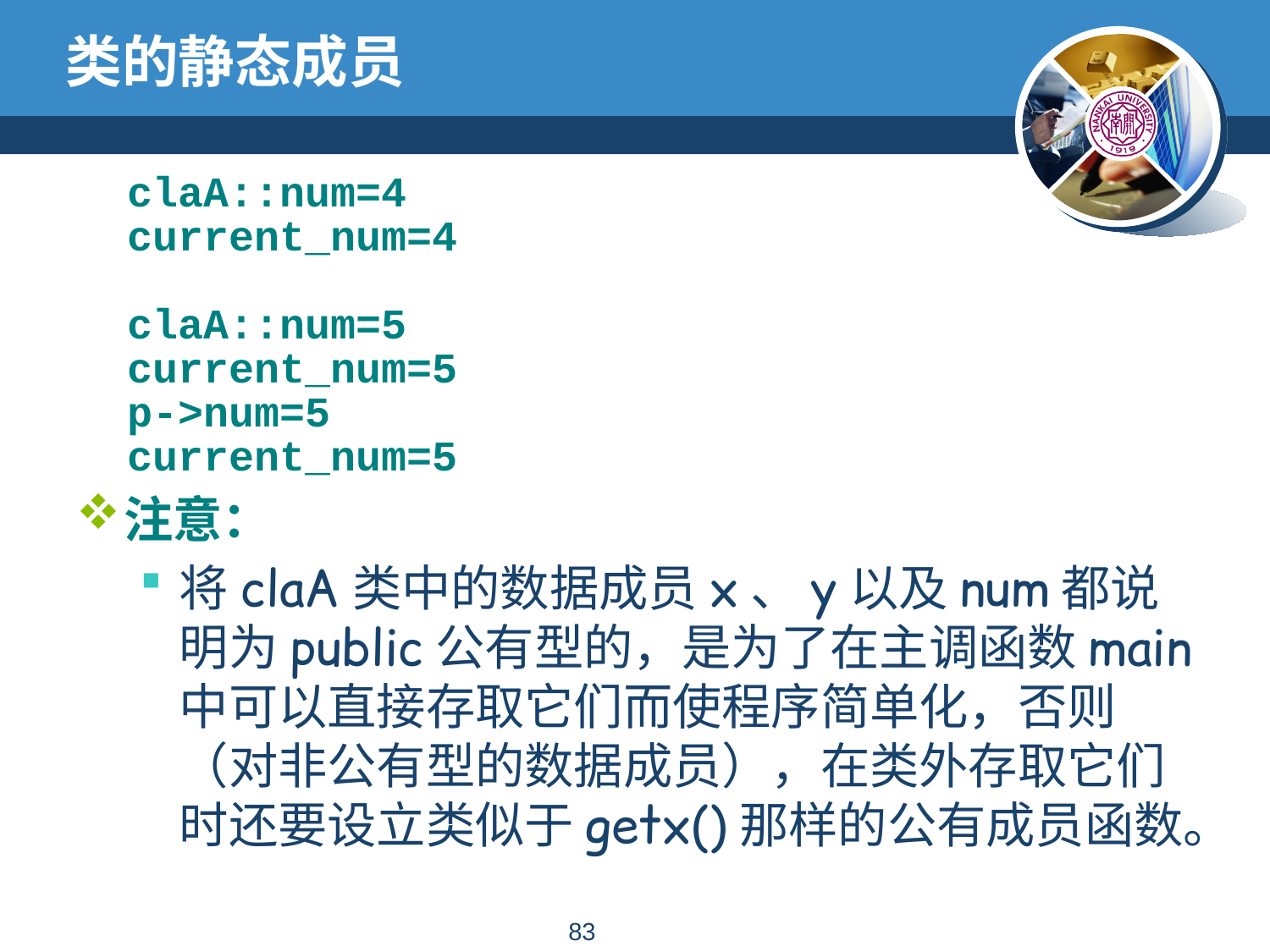

# 类的静态成员
  claA::num=4
  current_num=4

  claA::num=5
  current_num=5
  p->num=5
  current_num=5
注意：
将claA类中的数据成员x、y以及num都说明为public公有型的，是为了在主调函数main中可以直接存取它们而使程序简单化，否则（对非公有型的数据成员），在类外存取它们时还要设立类似于getx()那样的公有成员函数。
83